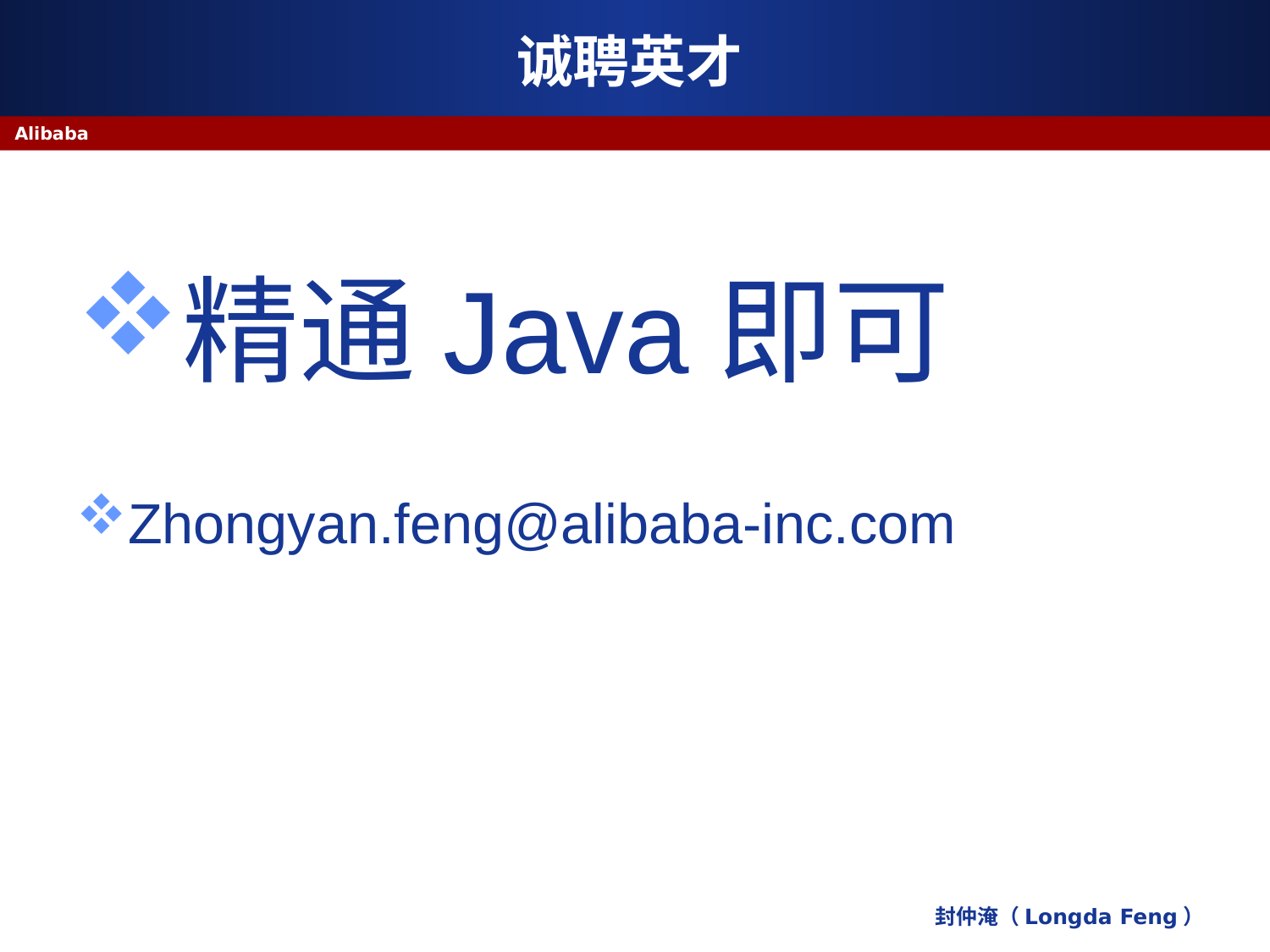

# 诚聘英才
Alibaba

精通Java即可

Zhongyan.feng@alibaba-inc.com
封仲淹（Longda Feng）